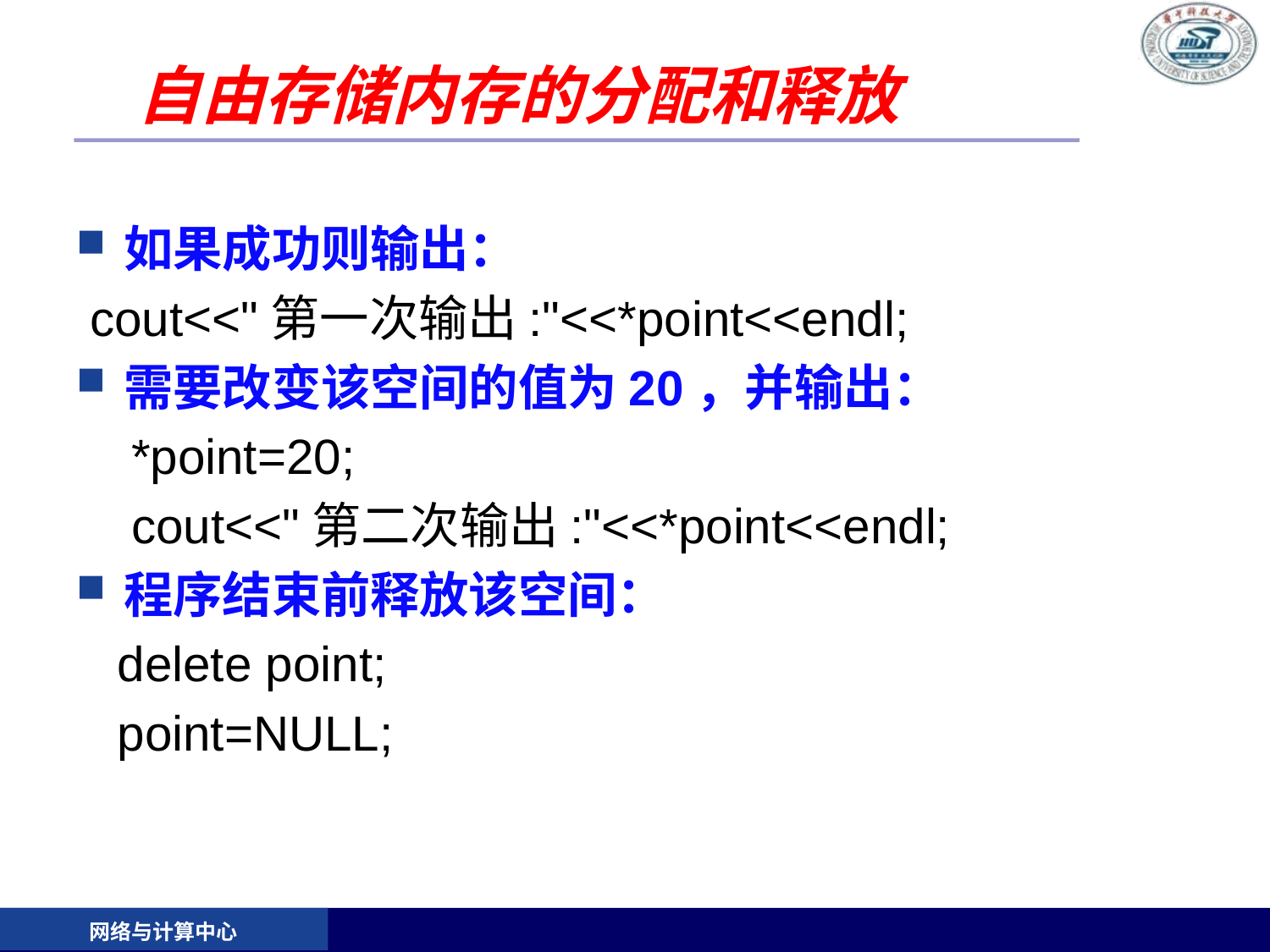

# 自由存储内存的分配和释放
如果成功则输出：
 cout<<"第一次输出:"<<*point<<endl;
需要改变该空间的值为20，并输出：
    *point=20;
    cout<<"第二次输出:"<<*point<<endl;
程序结束前释放该空间：
   delete point;
   point=NULL;
网络与计算中心